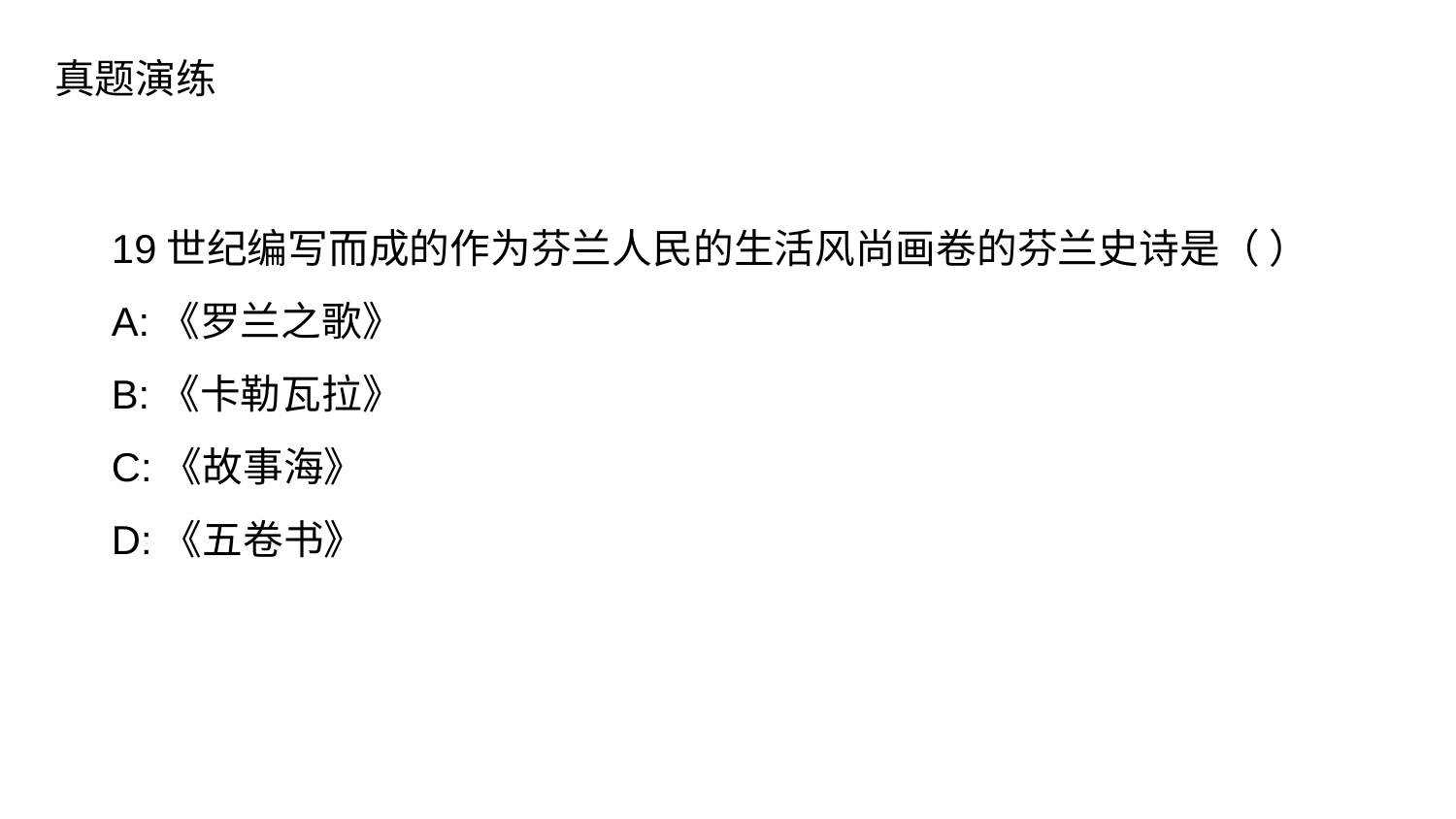

真题演练
19世纪编写而成的作为芬兰人民的生活风尚画卷的芬兰史诗是（ ）
A:《罗兰之歌》
B:《卡勒瓦拉》
C:《故事海》
D:《五卷书》